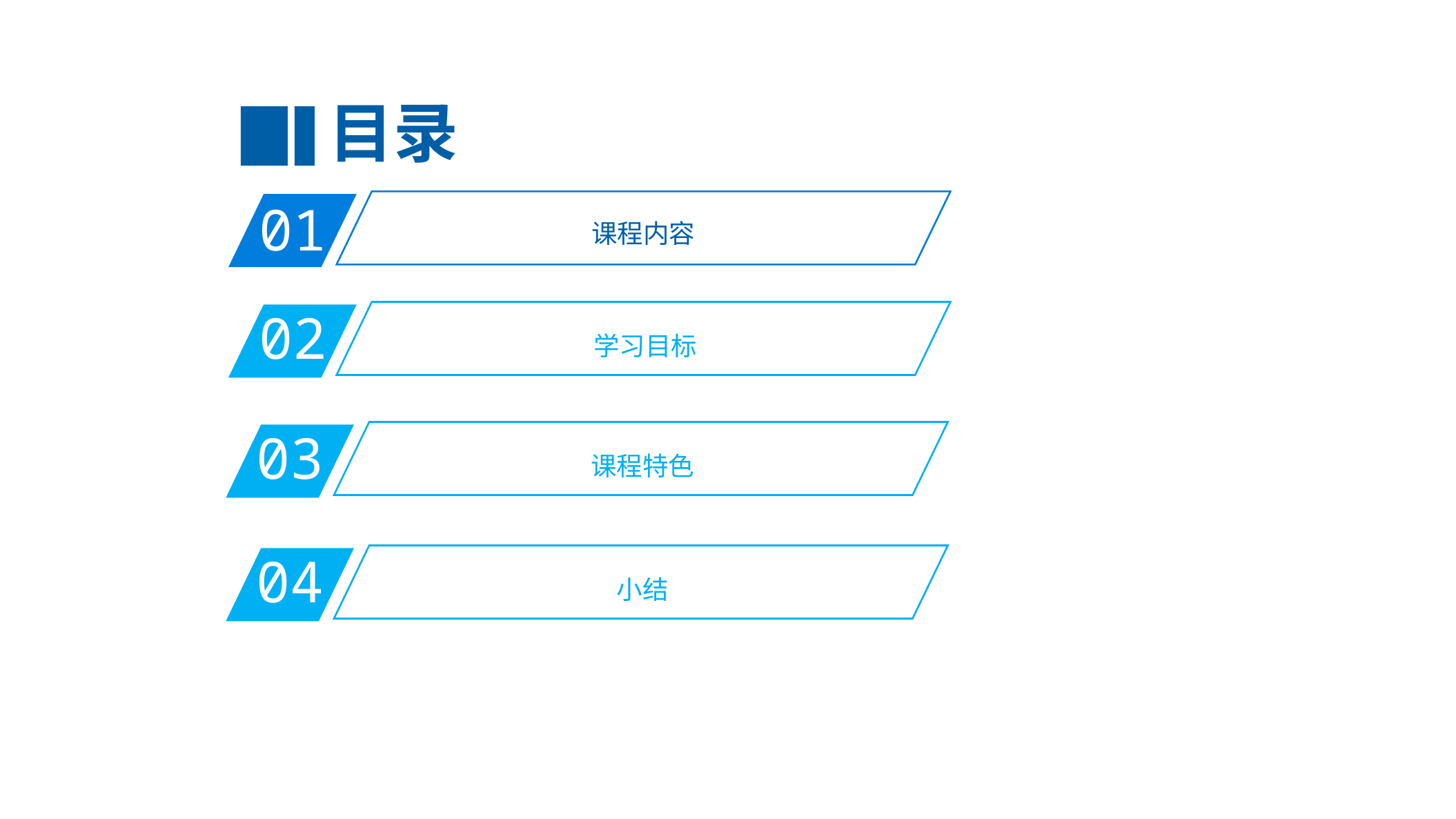

目录

01

课程内容
02

学习目标
03

课程特色
04

小结